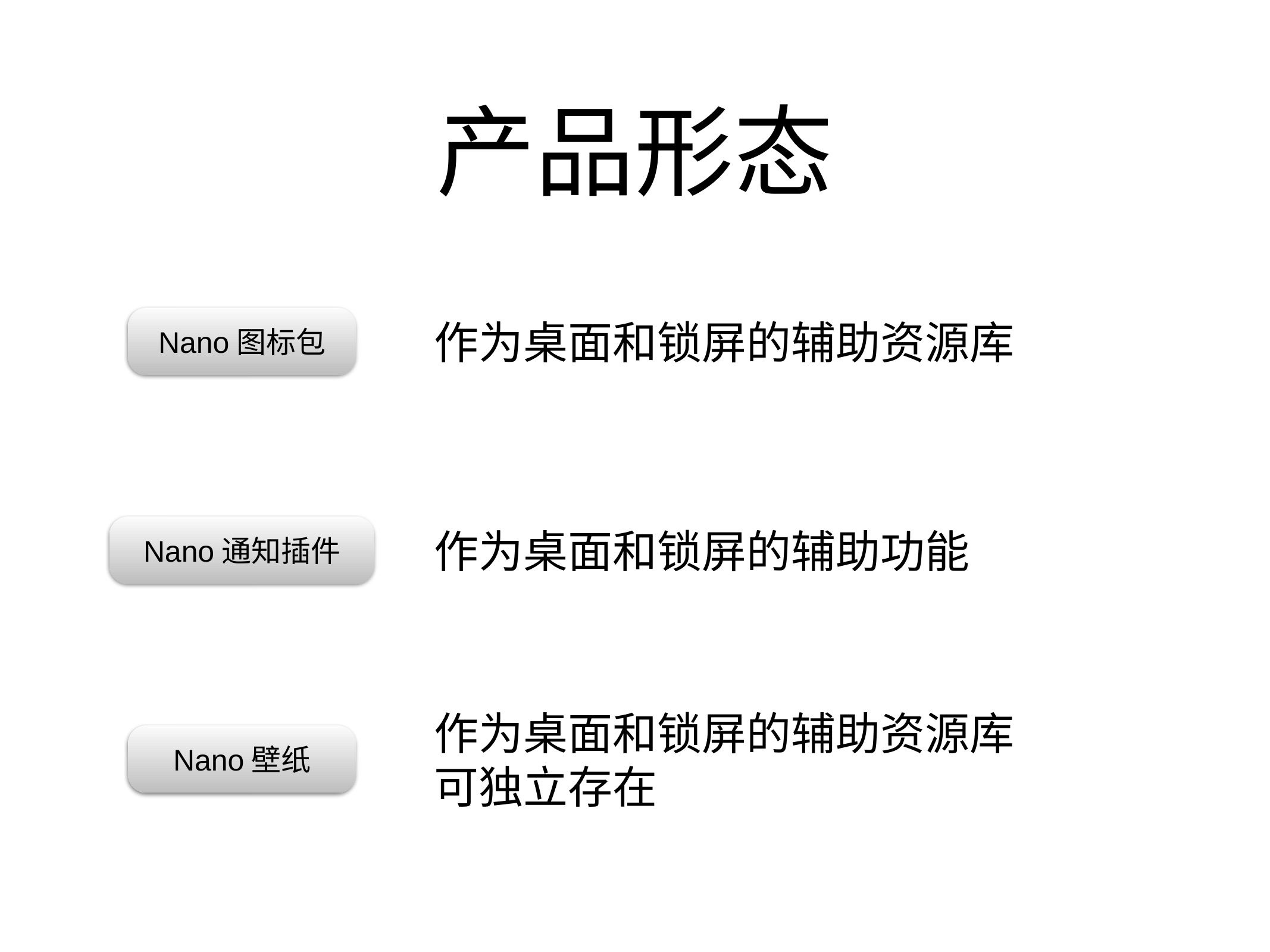

# 产品形态
作为桌面和锁屏的辅助资源库

Nano图标包
作为桌面和锁屏的辅助功能

Nano通知插件
作为桌面和锁屏的辅助资源库
可独立存在

Nano壁纸